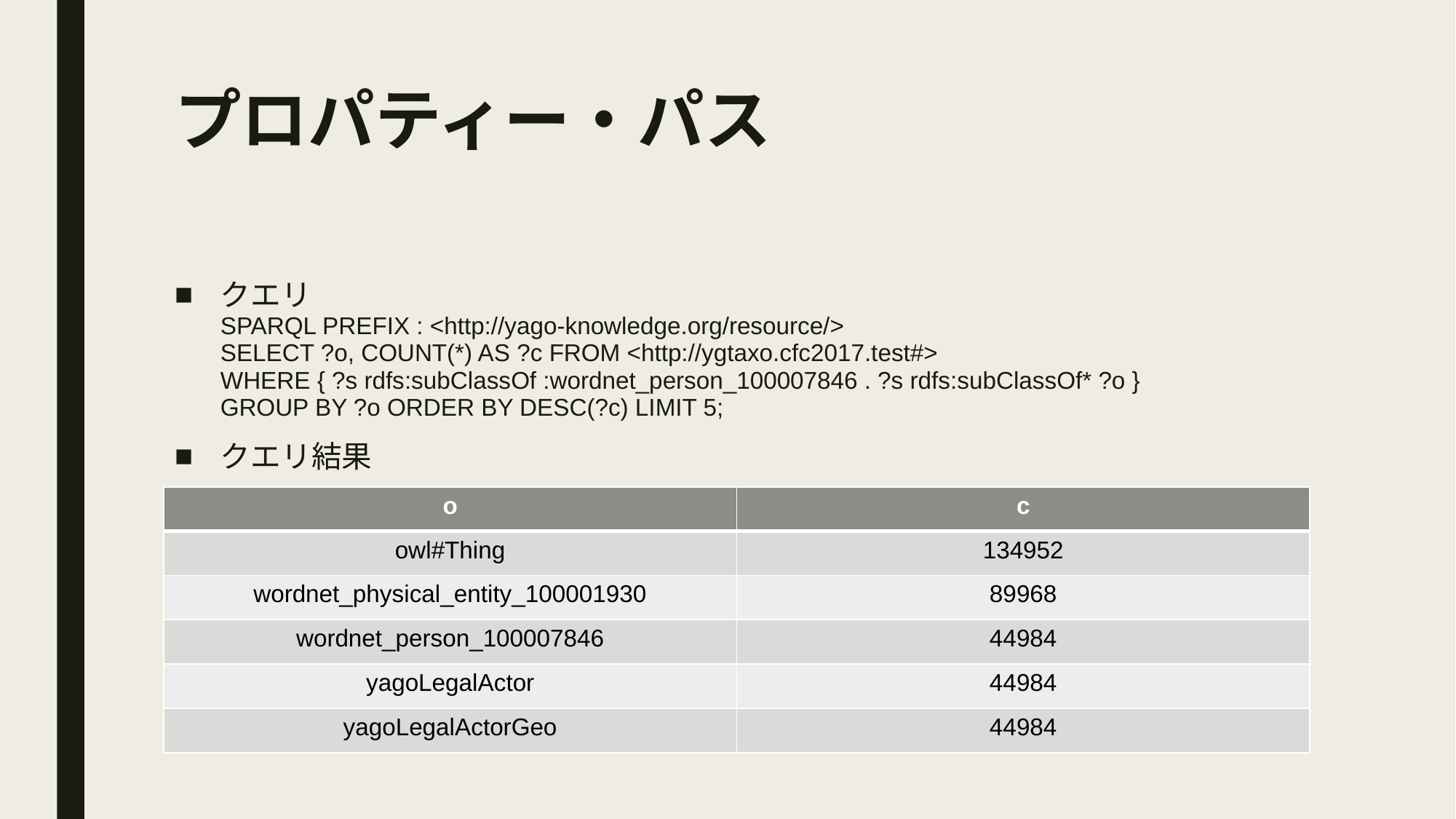

# プロパティー・パス
クエリ
SPARQL PREFIX : <http://yago-knowledge.org/resource/>
SELECT ?o, COUNT(*) AS ?c FROM <http://ygtaxo.cfc2017.test#>
WHERE { ?s rdfs:subClassOf :wordnet_person_100007846 . ?s rdfs:subClassOf* ?o }
GROUP BY ?o ORDER BY DESC(?c) LIMIT 5;
クエリ結果
| o | c |
| --- | --- |
| owl#Thing | 134952 |
| wordnet\_physical\_entity\_100001930 | 89968 |
| wordnet\_person\_100007846 | 44984 |
| yagoLegalActor | 44984 |
| yagoLegalActorGeo | 44984 |